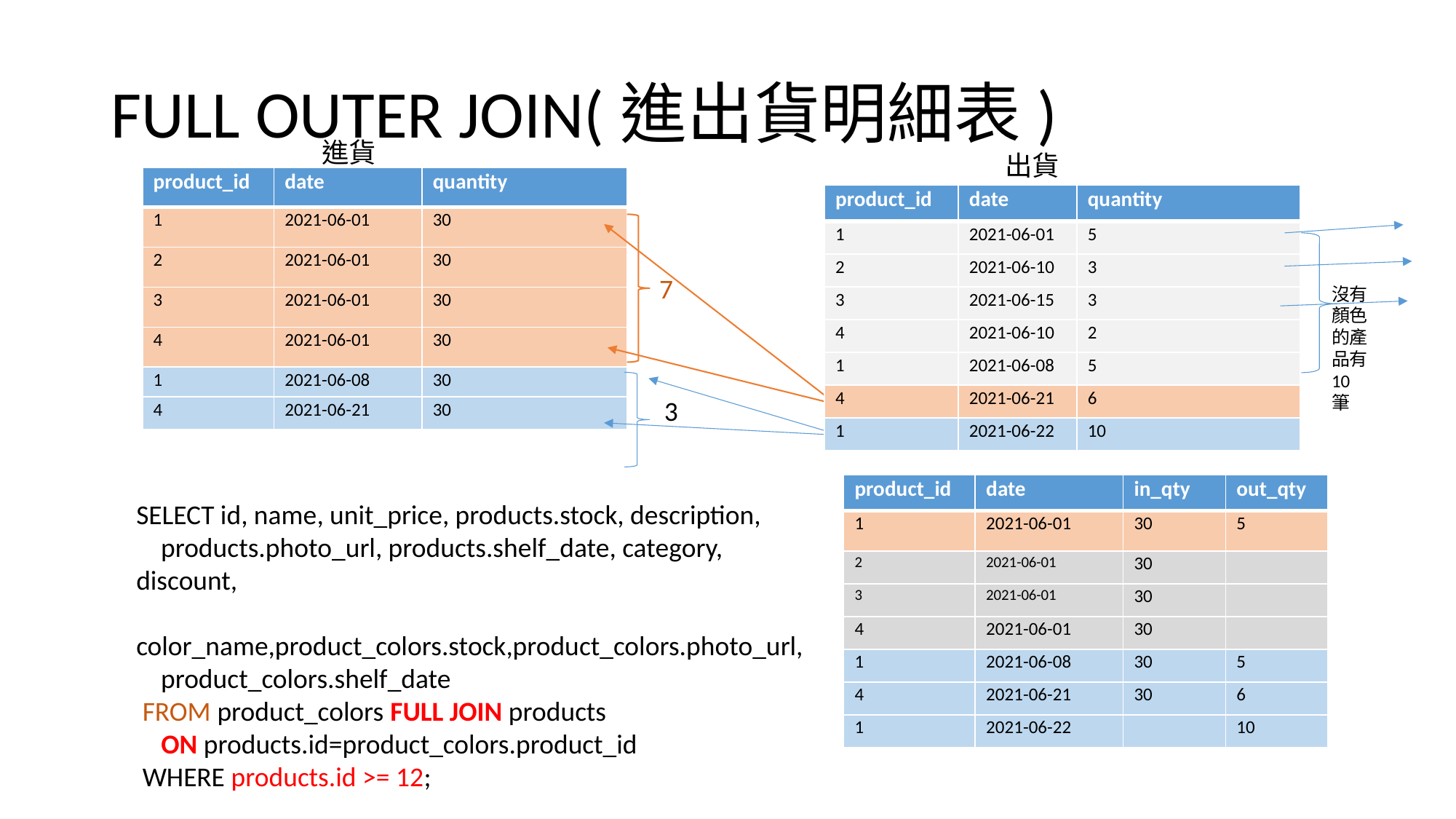

# FULL OUTER JOIN(進出貨明細表)
進貨
出貨
| product\_id | date | quantity |
| --- | --- | --- |
| 1 | 2021-06-01 | 30 |
| 2 | 2021-06-01 | 30 |
| 3 | 2021-06-01 | 30 |
| 4 | 2021-06-01 | 30 |
| 1 | 2021-06-08 | 30 |
| 4 | 2021-06-21 | 30 |
| product\_id | date | quantity |
| --- | --- | --- |
| 1 | 2021-06-01 | 5 |
| 2 | 2021-06-10 | 3 |
| 3 | 2021-06-15 | 3 |
| 4 | 2021-06-10 | 2 |
| 1 | 2021-06-08 | 5 |
| 4 | 2021-06-21 | 6 |
| 1 | 2021-06-22 | 10 |

7
沒有顏色的產品有10筆

3
| product\_id | date | in\_qty | out\_qty |
| --- | --- | --- | --- |
| 1 | 2021-06-01 | 30 | 5 |
| 2 | 2021-06-01 | 30 |  |
| 3 | 2021-06-01 | 30 |  |
| 4 | 2021-06-01 | 30 |  |
| 1 | 2021-06-08 | 30 | 5 |
| 4 | 2021-06-21 | 30 | 6 |
| 1 | 2021-06-22 |  | 10 |
SELECT id, name, unit_price, products.stock, description,
    products.photo_url, products.shelf_date, category, discount,
    color_name,product_colors.stock,product_colors.photo_url,
    product_colors.shelf_date
 FROM product_colors FULL JOIN products
    ON products.id=product_colors.product_id
 WHERE products.id >= 12;